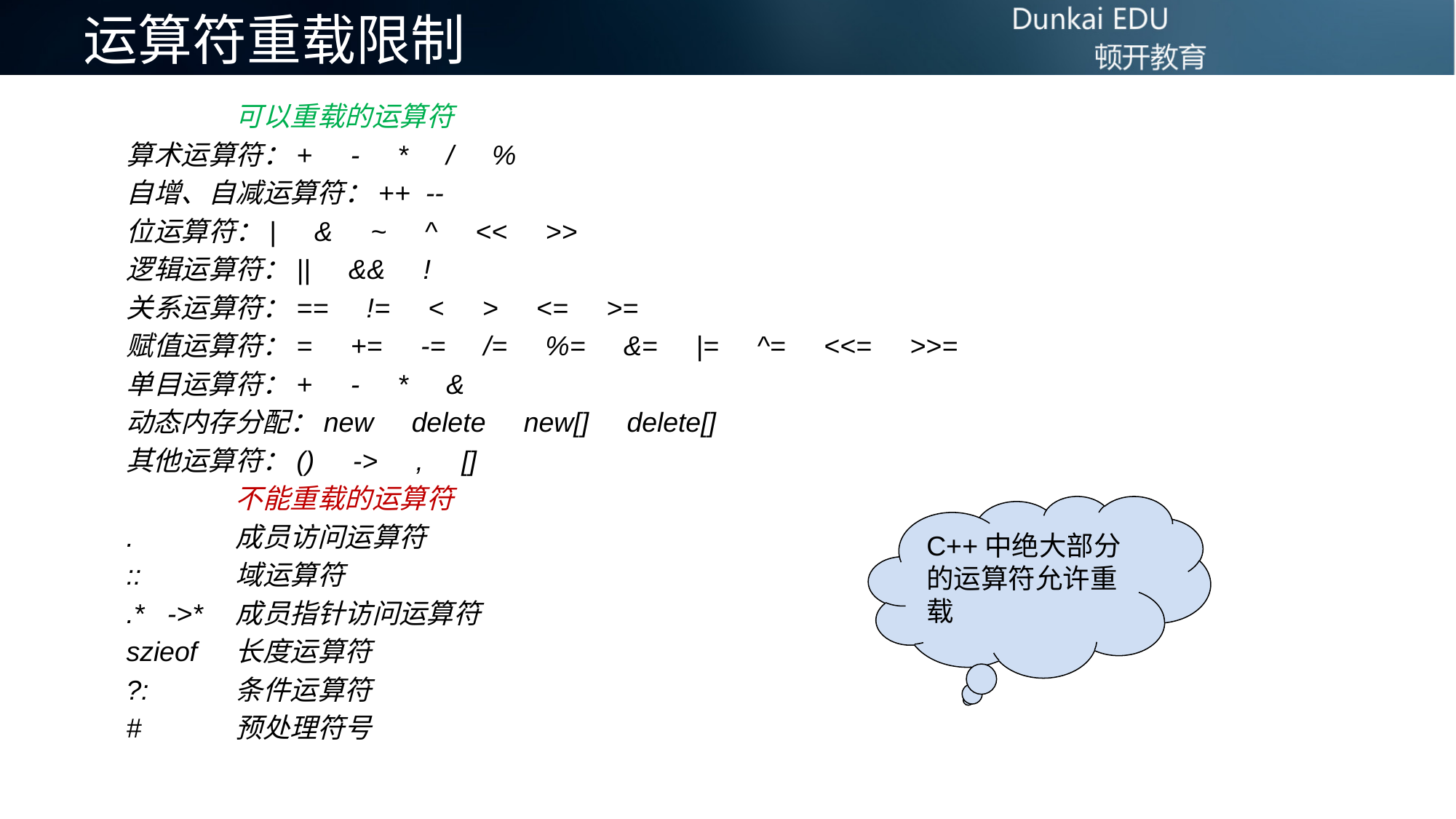

# 运算符重载限制
	可以重载的运算符
算术运算符：+     -     *     /     %
自增、自减运算符：++  --
位运算符：|     &     ~     ^     <<     >>
逻辑运算符：||     &&     !
关系运算符：==     !=     <     >     <=     >=
赋值运算符：=     +=     -=     /=     %=     &=     |=     ^=     <<=     >>=
单目运算符：+     -     *     &
动态内存分配：new     delete     new[]     delete[]
其他运算符：()     ->     ,     []
	不能重载的运算符
.	成员访问运算符
::	域运算符
.*   ->*	成员指针访问运算符
szieof	长度运算符
?:	条件运算符
#	预处理符号

C++中绝大部分的运算符允许重载